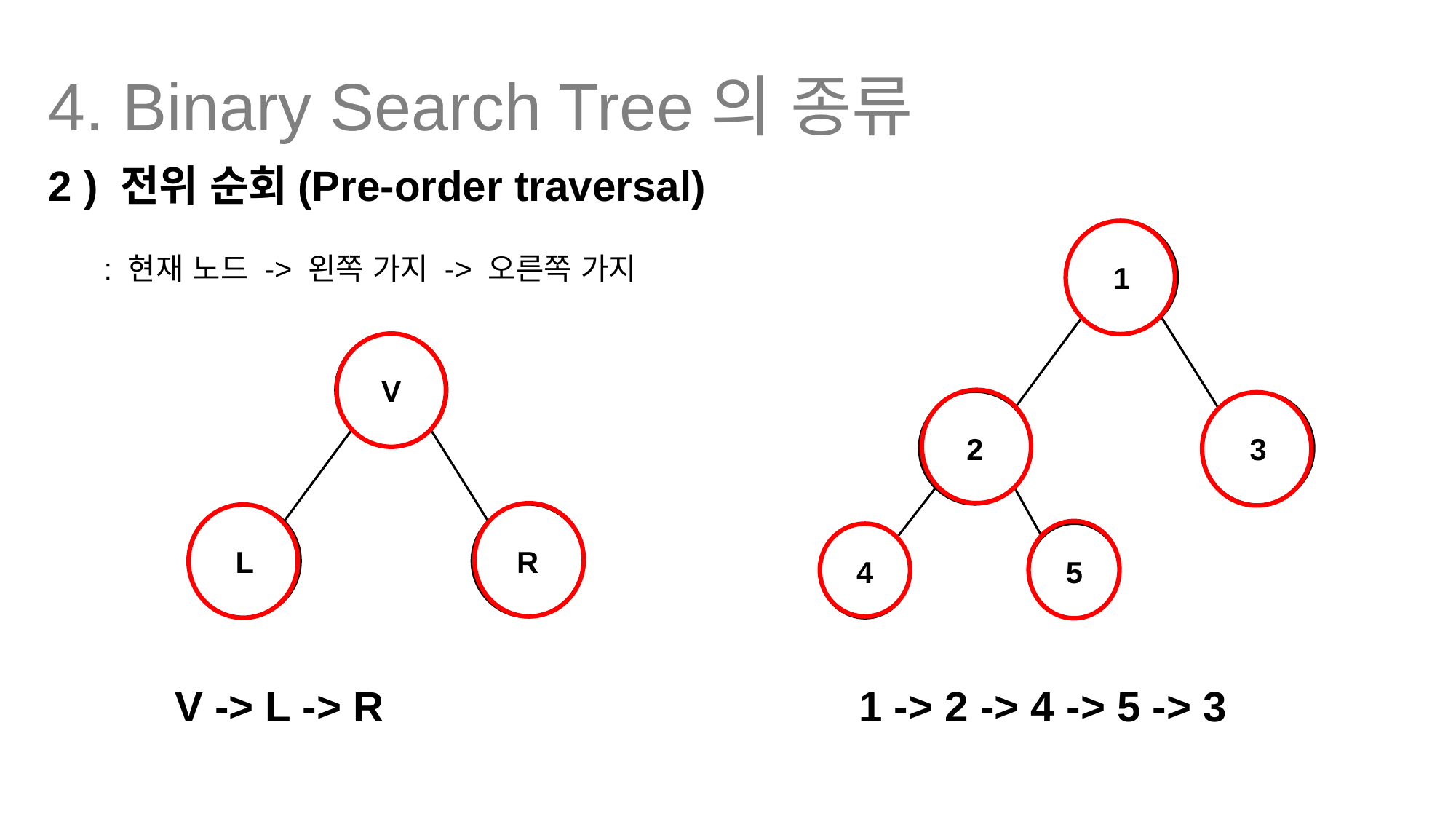

4. Binary Search Tree의 종류
2 ) 전위 순회(Pre-order traversal)
1
2
3
4
5

: 현재 노드 -> 왼쪽 가지 -> 오른쪽 가지
V

L

R

V -> L -> R
1 -> 2 -> 4 -> 5 -> 3